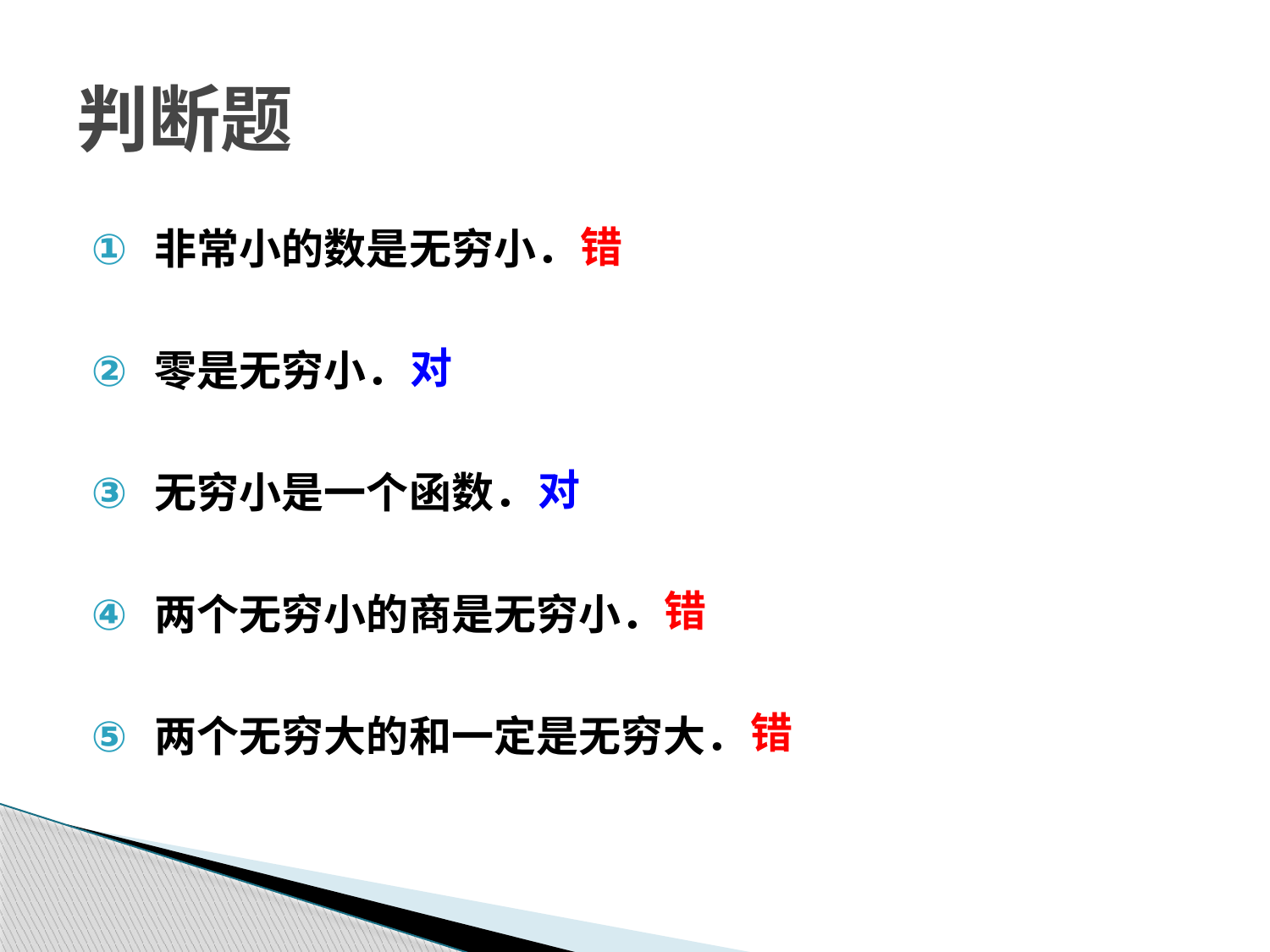

# 判断题
非常小的数是无穷小．

零是无穷小．

无穷小是一个函数．

两个无穷小的商是无穷小．

两个无穷大的和一定是无穷大．
错
对
对
错
错